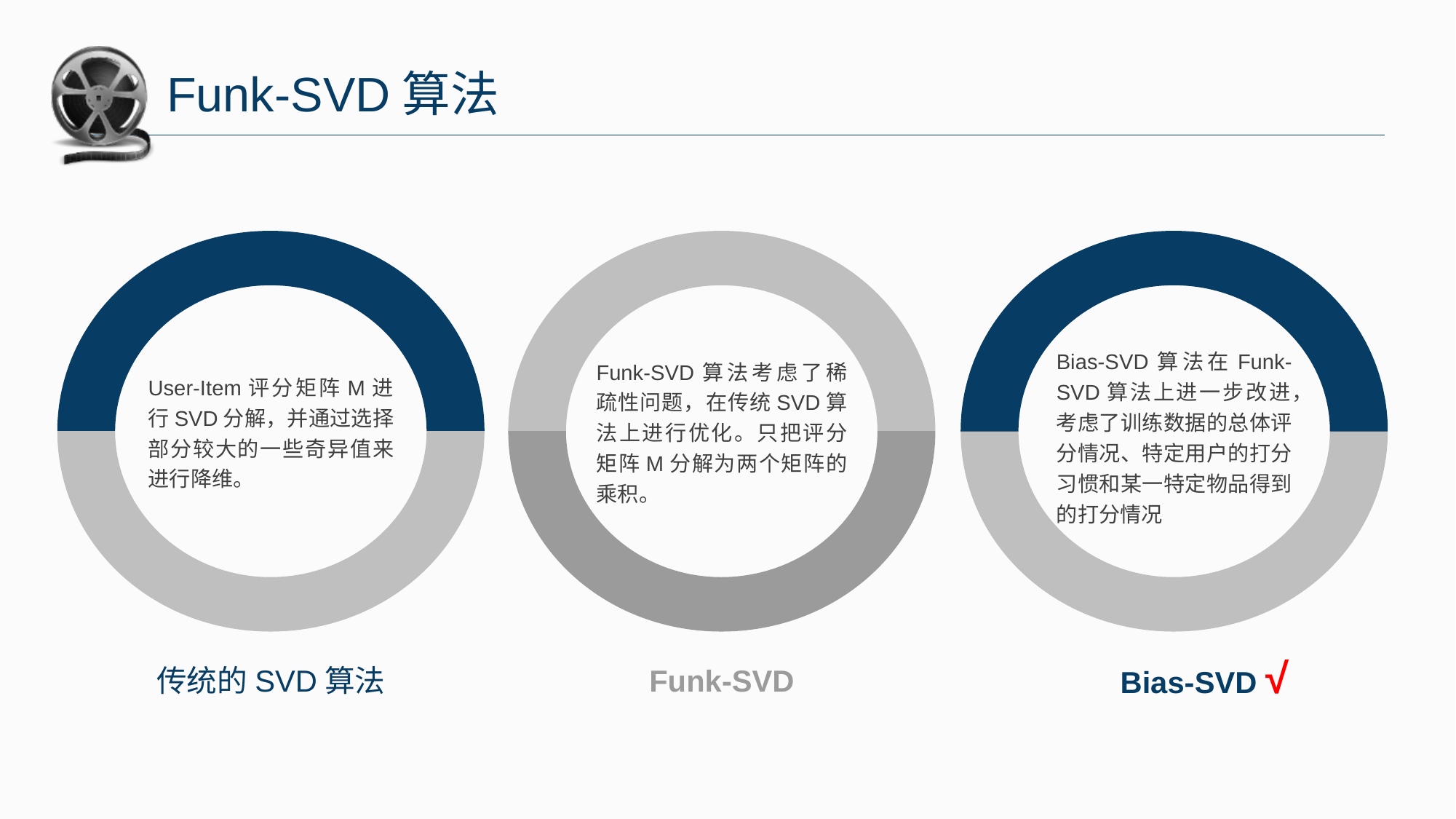

Funk-SVD算法

Bias-SVD算法在Funk-SVD算法上进一步改进，考虑了训练数据的总体评分情况、特定用户的打分习惯和某一特定物品得到的打分情况
Funk-SVD算法考虑了稀疏性问题，在传统SVD算法上进行优化。只把评分矩阵M分解为两个矩阵的乘积。
User-Item评分矩阵M进行SVD分解，并通过选择部分较大的一些奇异值来进行降维。
Bias-SVD √
传统的SVD算法
Funk-SVD